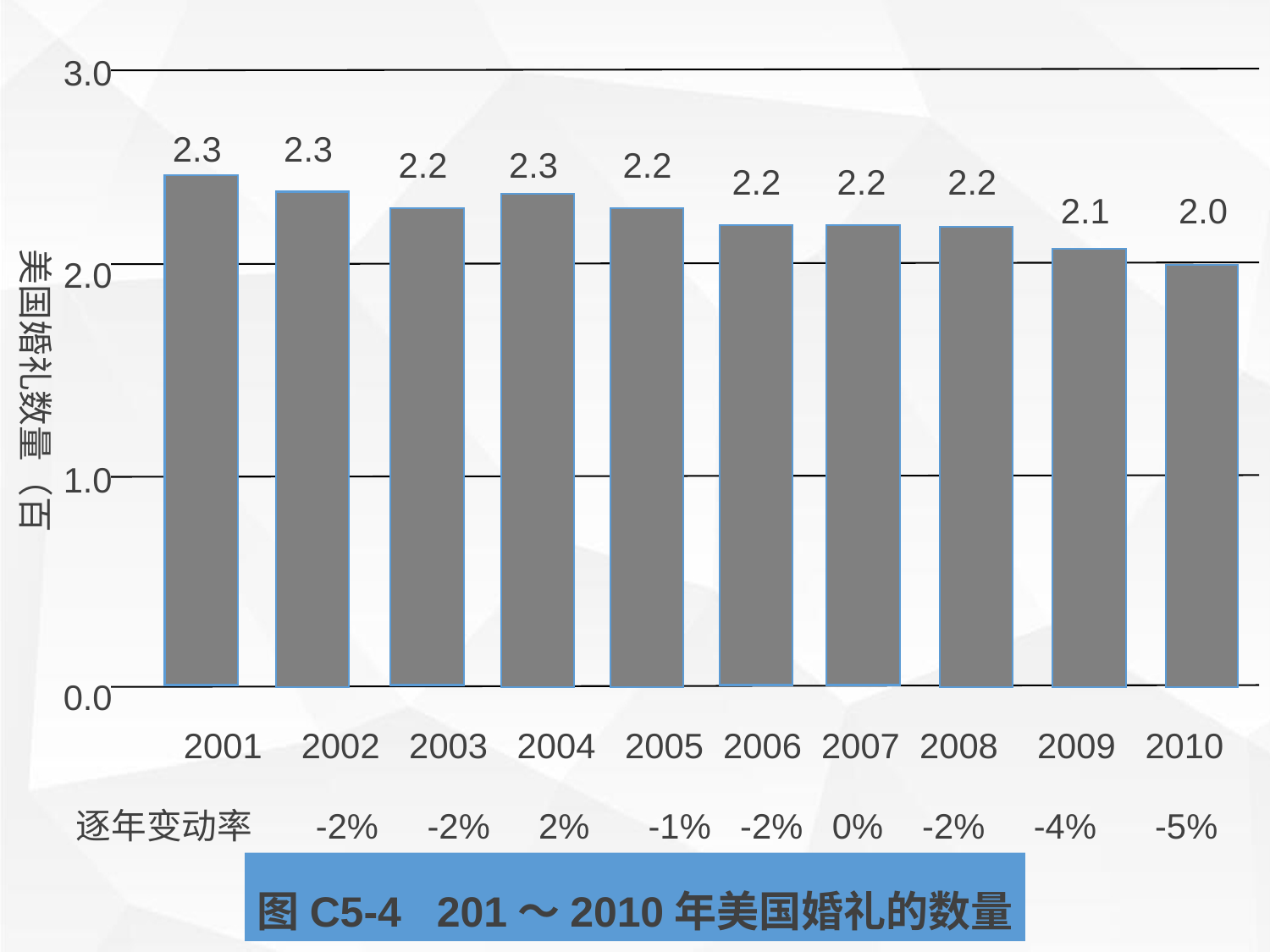

3.0
2.3
2.3
2.2
2.3
2.2
2.2
2.2
2.2
2.1
2.0

2.0

美国婚礼数量（百万）

1.0
0.0
  2001    2002   2003   2004   2005  2006  2007  2008    2009   2010
逐年变动率       -2%     -2%     2%      -1%   -2%   0%    -2%     -4%      -5%
图C5-4   201～2010年美国婚礼的数量